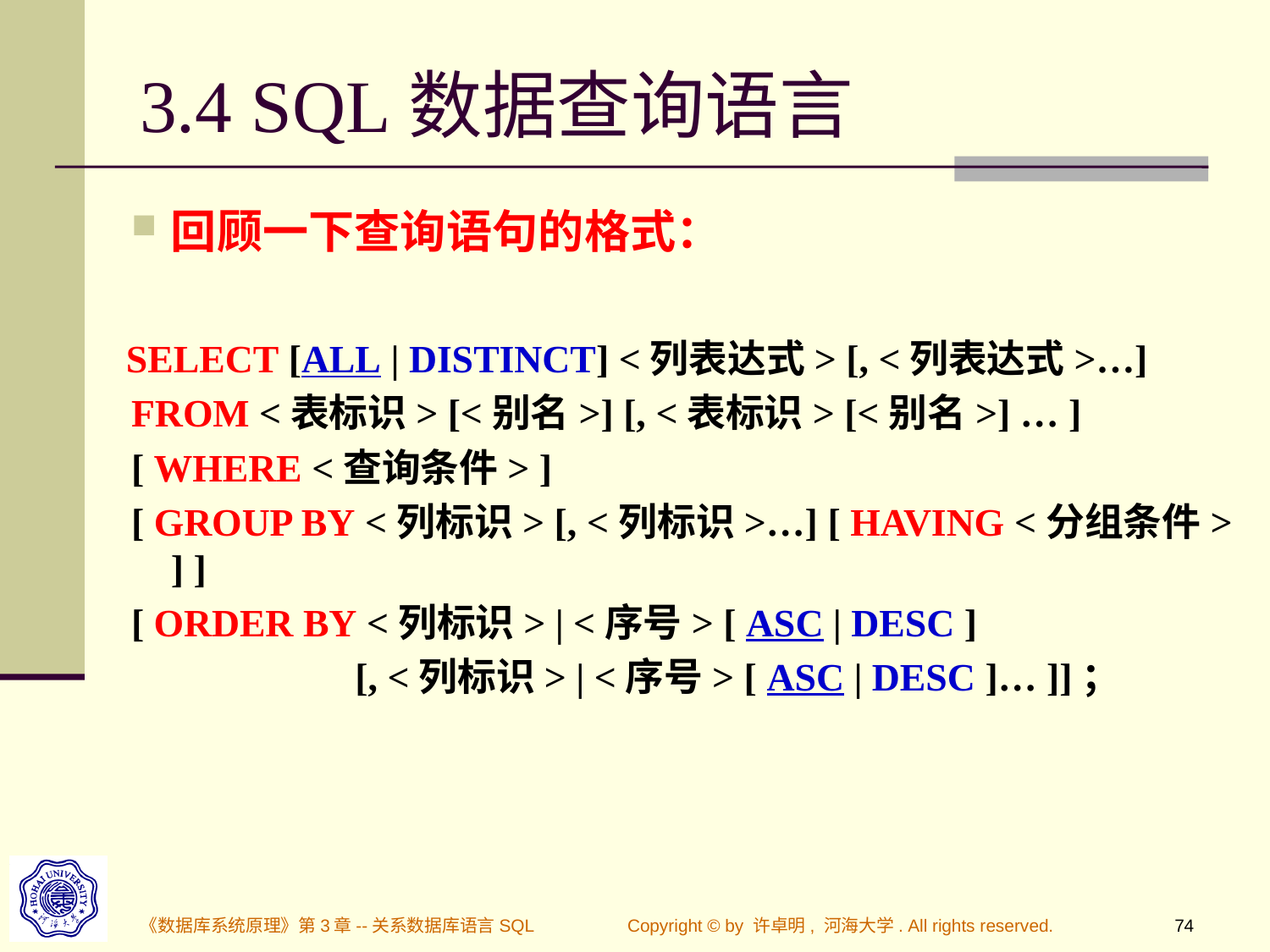

# 3.4 SQL数据查询语言
回顾一下查询语句的格式：

      SELECT [ALL | DISTINCT] <列表达式> [, <列表达式>…]
FROM <表标识> [<别名>] [, <表标识> [<别名>] … ]
[ WHERE <查询条件> ]
[ GROUP BY <列标识> [, <列标识>…] [ HAVING <分组条件> ] ]
[ ORDER BY <列标识> | <序号> [ ASC | DESC ]
                       [, <列标识> | <序号> [ ASC | DESC ]… ]]；
《数据库系统原理》第3章--关系数据库语言SQL
Copyright © by 许卓明, 河海大学. All rights reserved.
74